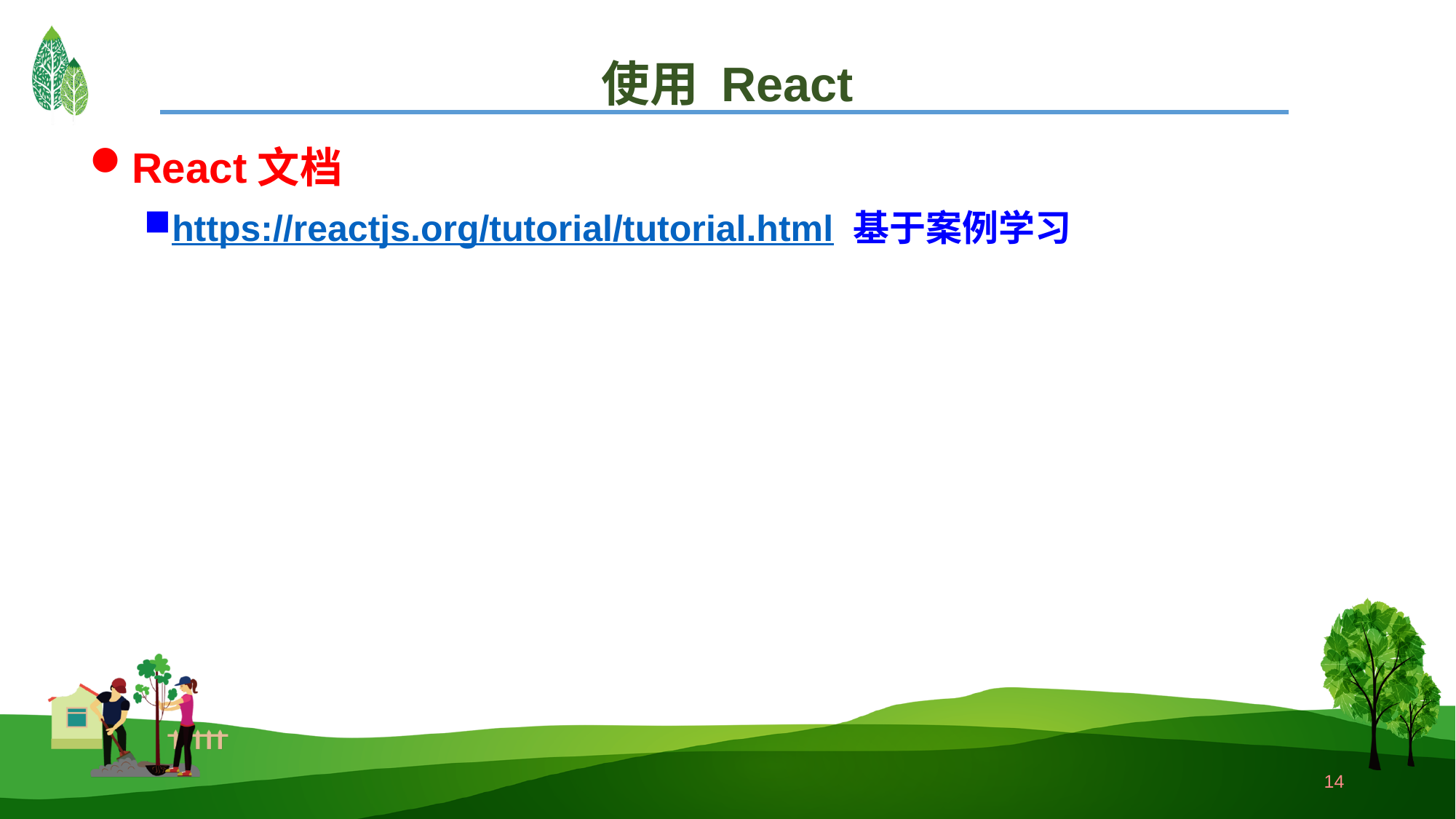

# 使用 React
React文档
https://reactjs.org/tutorial/tutorial.html 基于案例学习
14